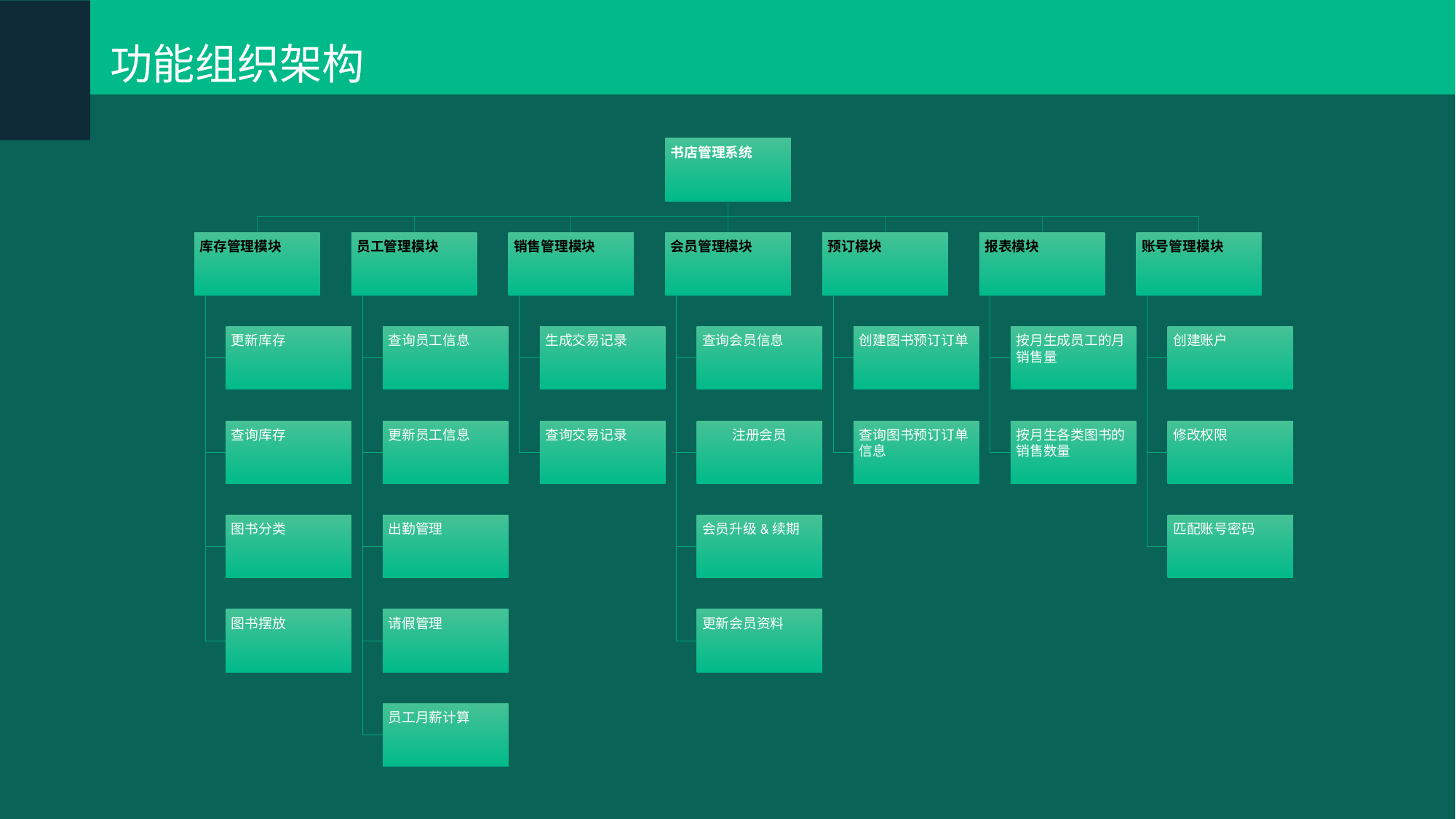

功能组织架构

书店管理系统

库存管理模块

员工管理模块

销售管理模块

会员管理模块

预订模块

报表模块

账号管理模块

更新库存

查询员工信息

生成交易记录

查询会员信息

创建图书预订订单

按月生成员工的月销售量

创建账户

查询库存

更新员工信息

查询交易记录

注册会员

查询图书预订订单信息

按月生各类图书的销售数量

修改权限

图书分类

出勤管理

会员升级&续期

匹配账号密码

图书摆放

请假管理

更新会员资料

员工月薪计算